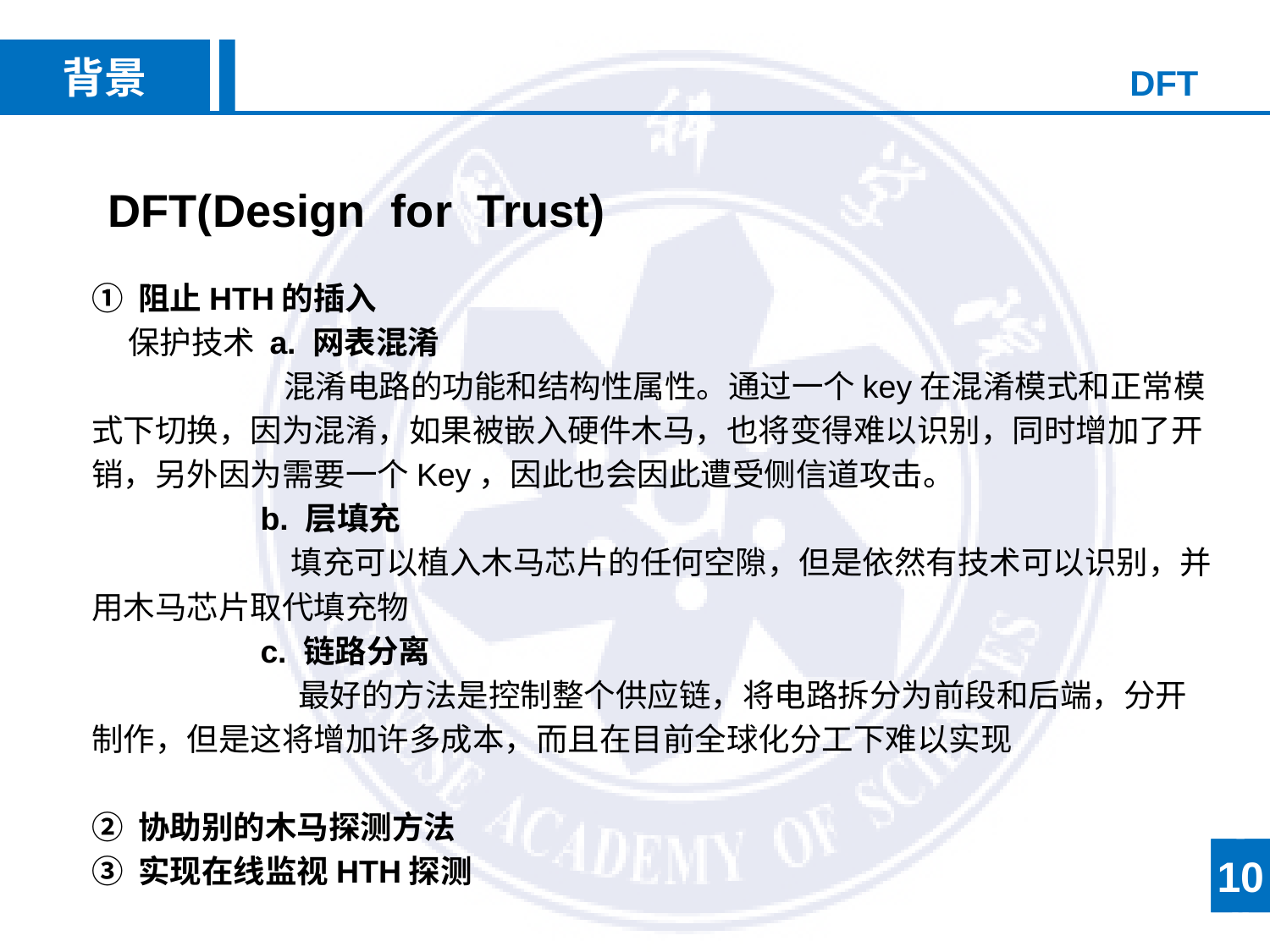

背景

DFT
DFT(Design  for  Trust)

① 阻止HTH的插入
    保护技术 a. 网表混淆
	        混淆电路的功能和结构性属性。通过一个key在混淆模式和正常模式下切换，因为混淆，如果被嵌入硬件木马，也将变得难以识别，同时增加了开销，另外因为需要一个Key，因此也会因此遭受侧信道攻击。
                   b. 层填充
	         填充可以植入木马芯片的任何空隙，但是依然有技术可以识别，并用木马芯片取代填充物
                   c. 链路分离
	          最好的方法是控制整个供应链，将电路拆分为前段和后端，分开制作，但是这将增加许多成本，而且在目前全球化分工下难以实现

② 协助别的木马探测方法
③ 实现在线监视HTH探测
10

10